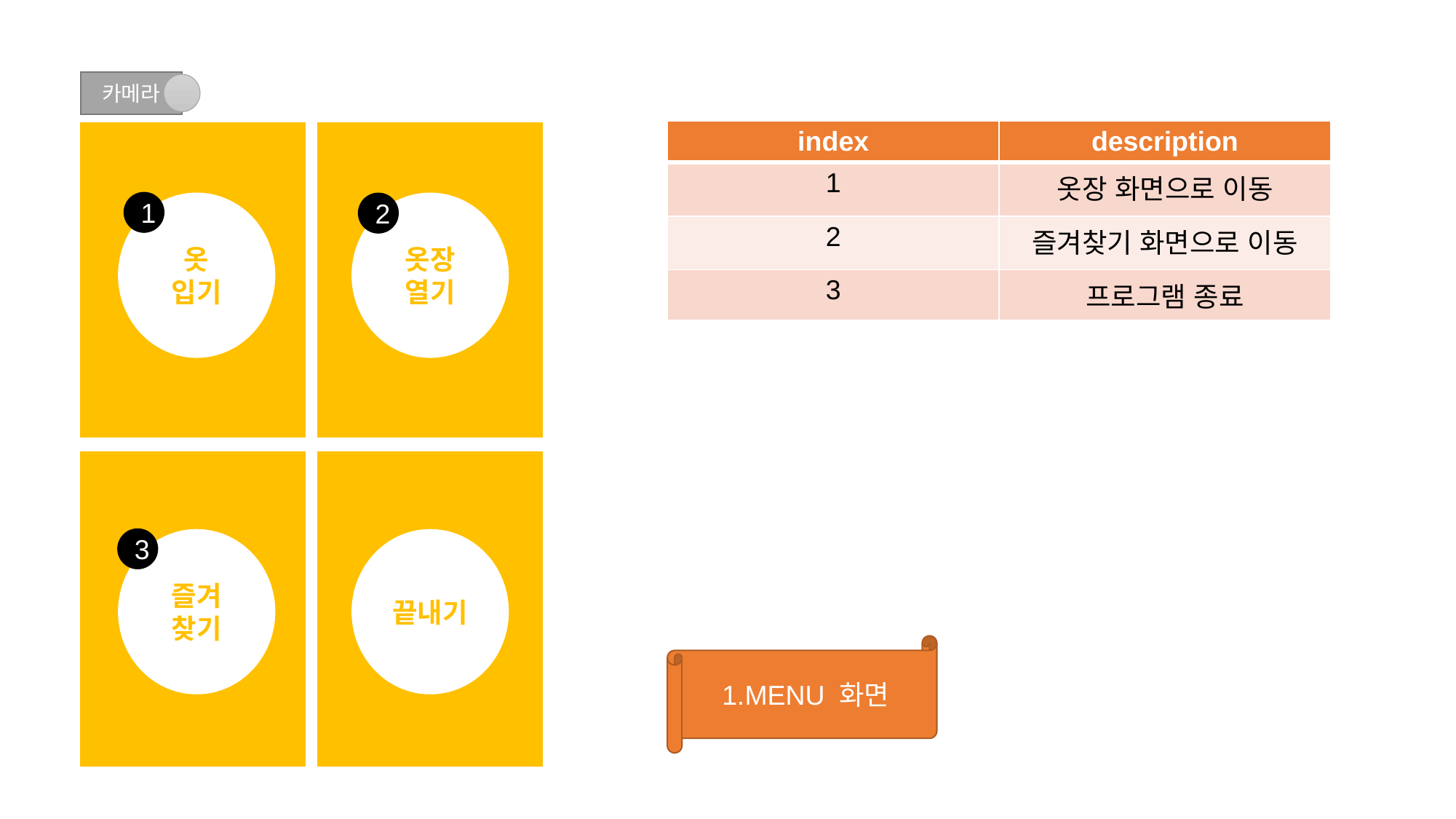

카메라

옷장
열기
옷
입기

즐겨
찾기
끝내기
| index | description |
| --- | --- |
| 1 | 옷장 화면으로 이동 |
| 2 | 즐겨찾기 화면으로 이동 |
| 3 | 프로그램 종료 |
1
2
3
1.MENU 화면